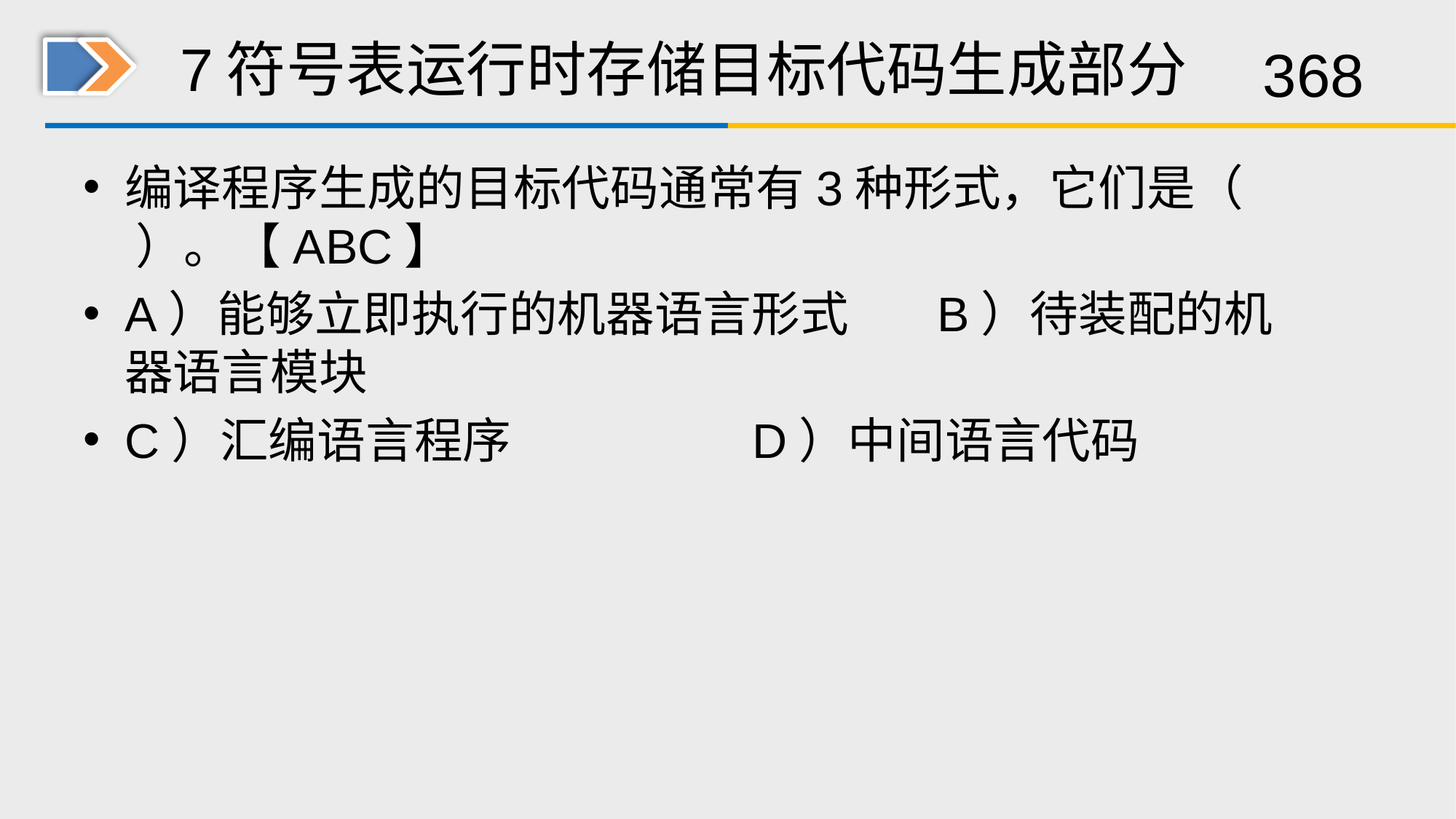

# 7符号表运行时存储目标代码生成部分
368
编译程序生成的目标代码通常有3种形式，它们是（    ）。【ABC】
A）能够立即执行的机器语言形式       B）待装配的机器语言模块
C）汇编语言程序                     D）中间语言代码